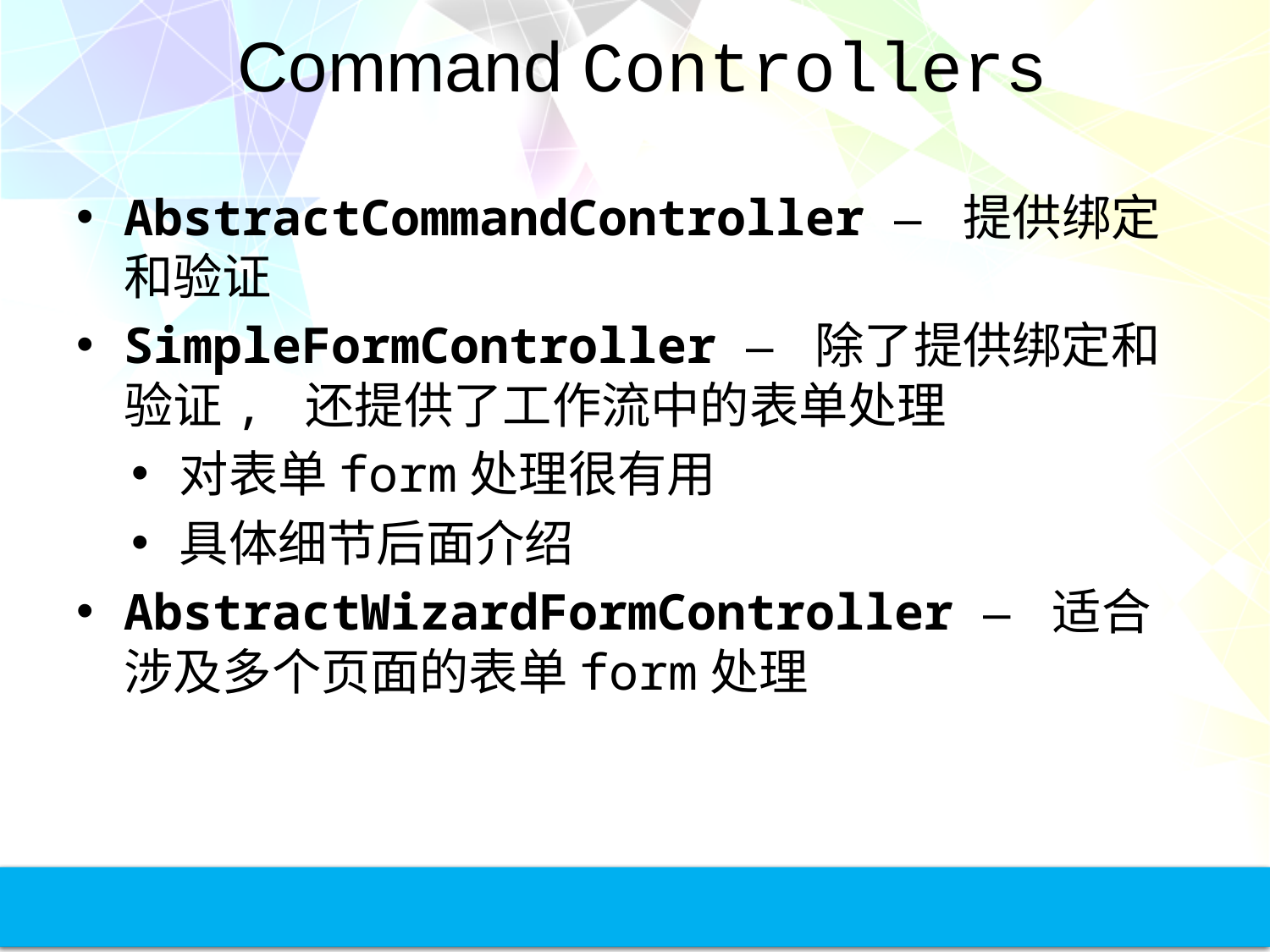

# Command Controllers
AbstractCommandController – 提供绑定和验证
SimpleFormController – 除了提供绑定和验证, 还提供了工作流中的表单处理
对表单form处理很有用
具体细节后面介绍
AbstractWizardFormController – 适合涉及多个页面的表单form处理